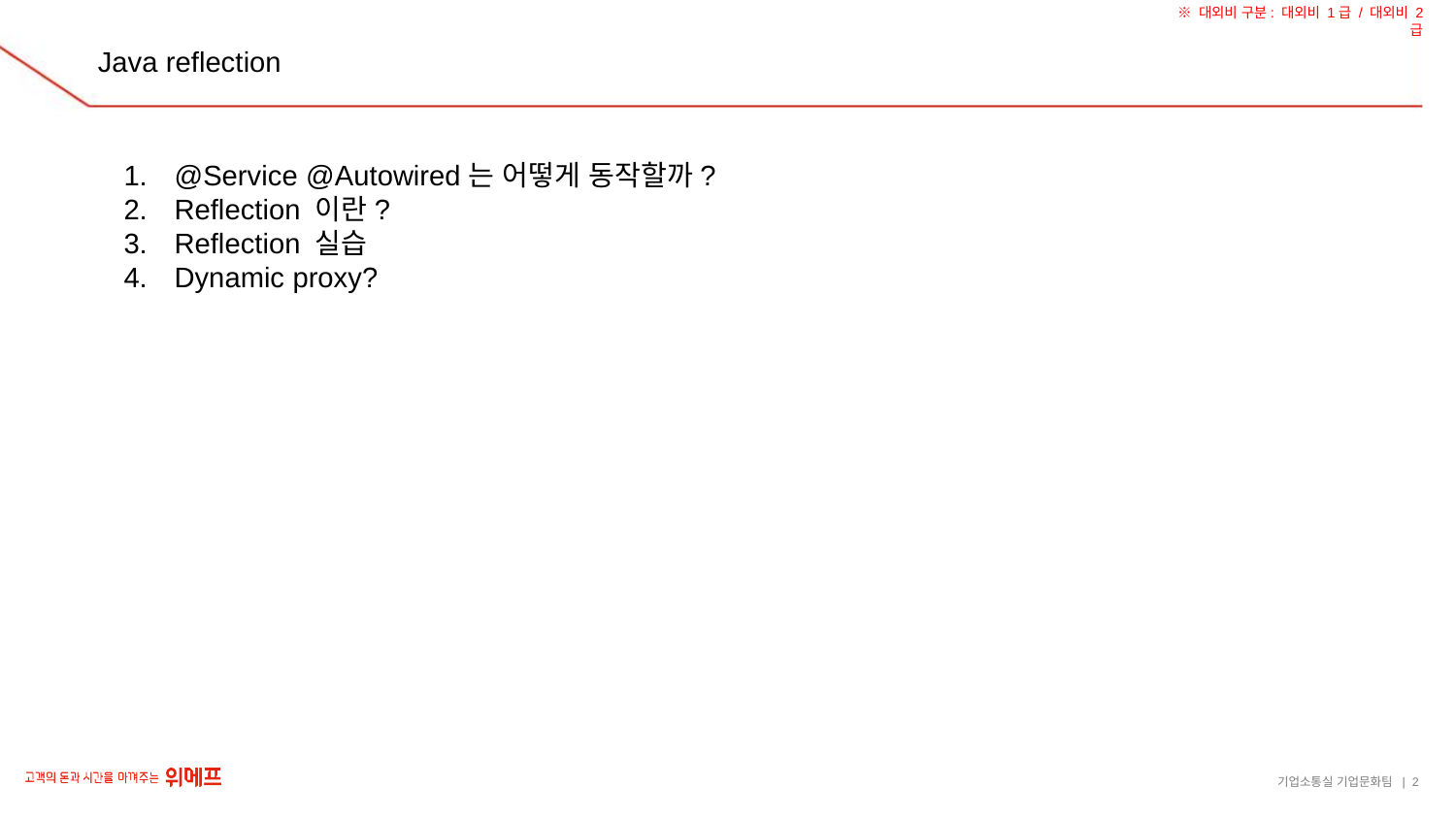

# Java reflection
@Service @Autowired는 어떻게 동작할까?
Reflection 이란?
Reflection 실습
Dynamic proxy?